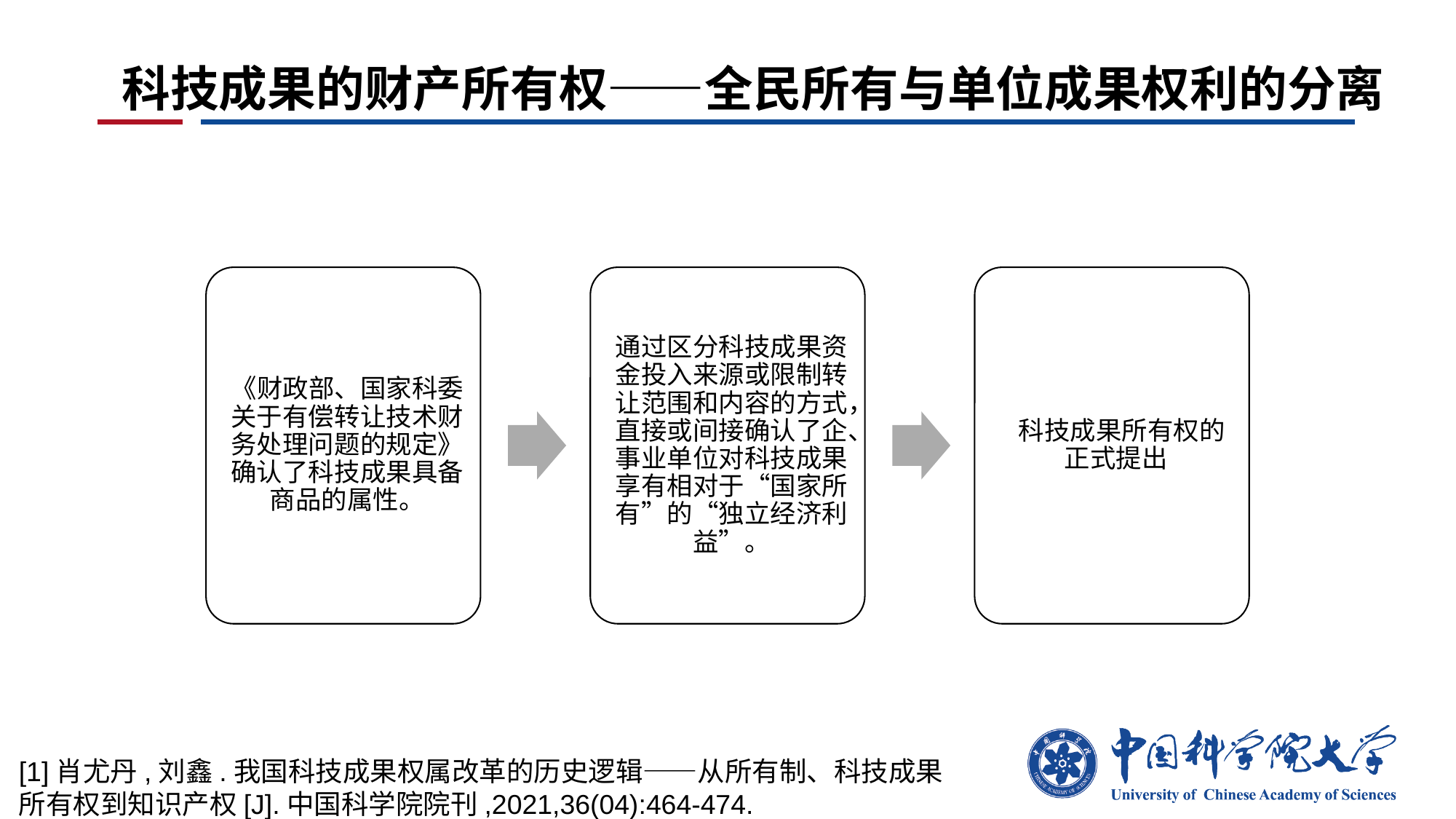

# 科技成果的财产所有权――全民所有与单位成果权利的分离
《财政部、国家科委关于有偿转让技术财务处理问题的规定》确认了科技成果具备商品的属性。

通过区分科技成果资金投入来源或限制转让范围和内容的方式，直接或间接确认了企、事业单位对科技成果享有相对于“国家所有”的“独立经济利益”。

 科技成果所有权的正式提出
[1]肖尤丹,刘鑫.我国科技成果权属改革的历史逻辑——从所有制、科技成果
所有权到知识产权[J].中国科学院院刊,2021,36(04):464-474.